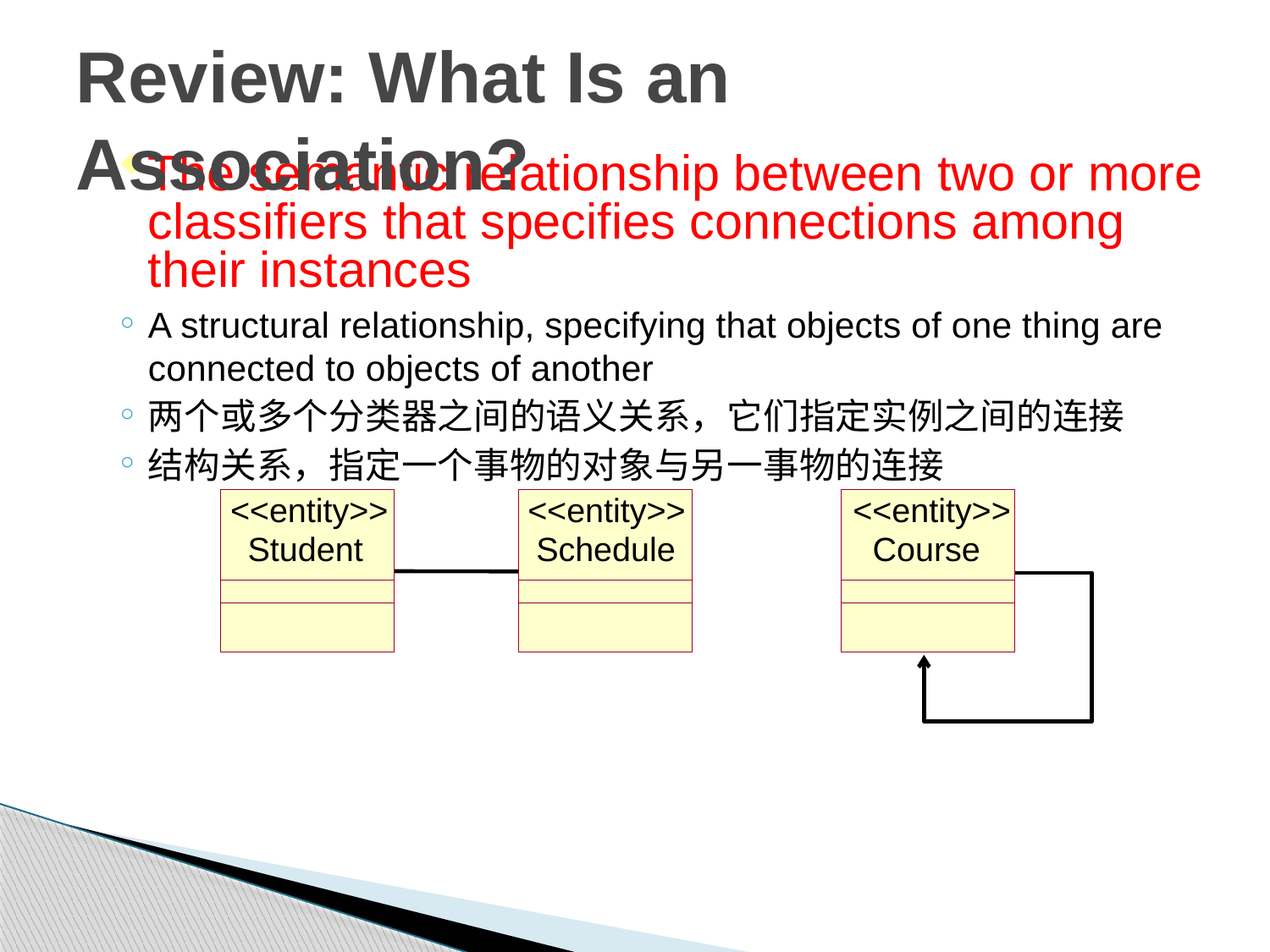

# Review: What Is an Association?
The semantic relationship between two or more classifiers that specifies connections among their instances
A structural relationship, specifying that objects of one thing are connected to objects of another
两个或多个分类器之间的语义关系，它们指定实例之间的连接
结构关系，指定一个事物的对象与另一事物的连接
<<entity>>
<<entity>>
<<entity>>

Student
Schedule
Course